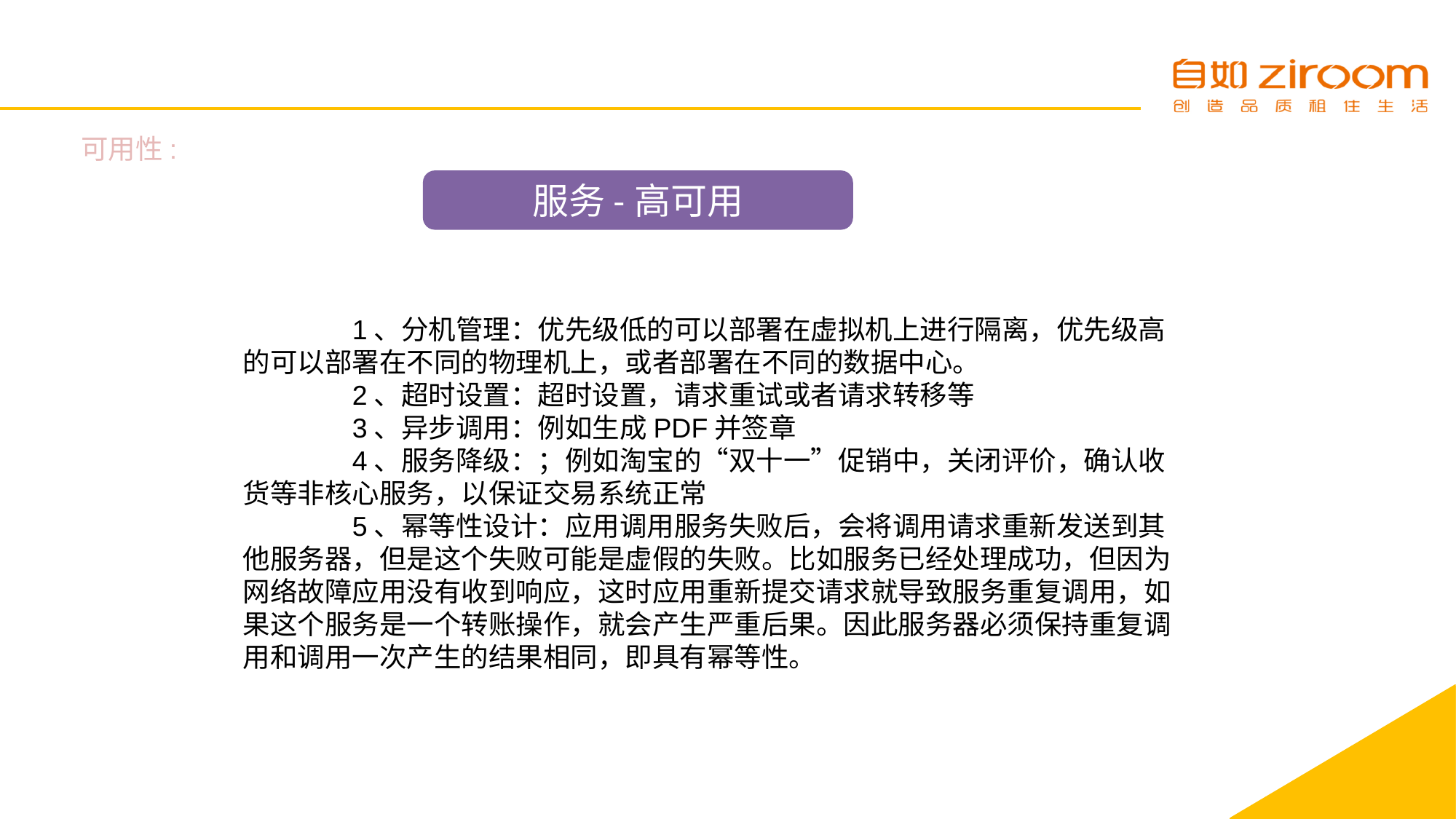

可用性:

服务-高可用
	1、分机管理：优先级低的可以部署在虚拟机上进行隔离，优先级高的可以部署在不同的物理机上，或者部署在不同的数据中心。
	2、超时设置：超时设置，请求重试或者请求转移等
	3、异步调用：例如生成PDF并签章
	4、服务降级：；例如淘宝的“双十一”促销中，关闭评价，确认收货等非核心服务，以保证交易系统正常
	5、幂等性设计：应用调用服务失败后，会将调用请求重新发送到其他服务器，但是这个失败可能是虚假的失败。比如服务已经处理成功，但因为网络故障应用没有收到响应，这时应用重新提交请求就导致服务重复调用，如果这个服务是一个转账操作，就会产生严重后果。因此服务器必须保持重复调用和调用一次产生的结果相同，即具有幂等性。